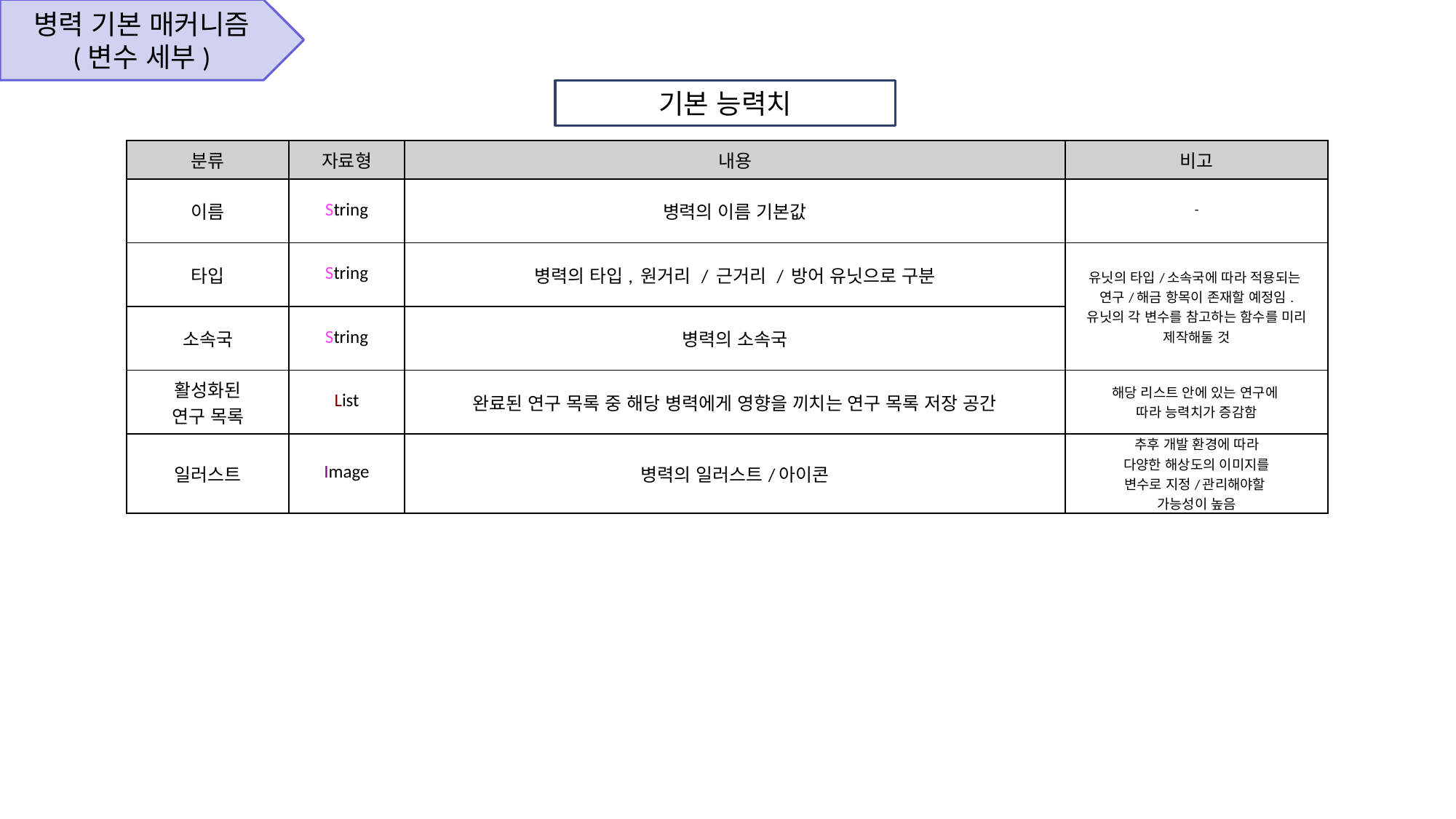

병력 기본 매커니즘
(변수 세부)
기본 능력치
| 분류 | 자료형 | 내용 | 비고 |
| --- | --- | --- | --- |
| 이름 | String | 병력의 이름 기본값 | - |
| 타입 | String | 병력의 타입, 원거리 / 근거리 / 방어 유닛으로 구분 | 유닛의 타입/소속국에 따라 적용되는 연구/해금 항목이 존재할 예정임. 유닛의 각 변수를 참고하는 함수를 미리 제작해둘 것 |
| 소속국 | String | 병력의 소속국 |  |
| 활성화된 연구 목록 | List | 완료된 연구 목록 중 해당 병력에게 영향을 끼치는 연구 목록 저장 공간 | 해당 리스트 안에 있는 연구에 따라 능력치가 증감함 |
| 일러스트 | Image | 병력의 일러스트/아이콘 | 추후 개발 환경에 따라 다양한 해상도의 이미지를 변수로 지정/관리해야할 가능성이 높음 |